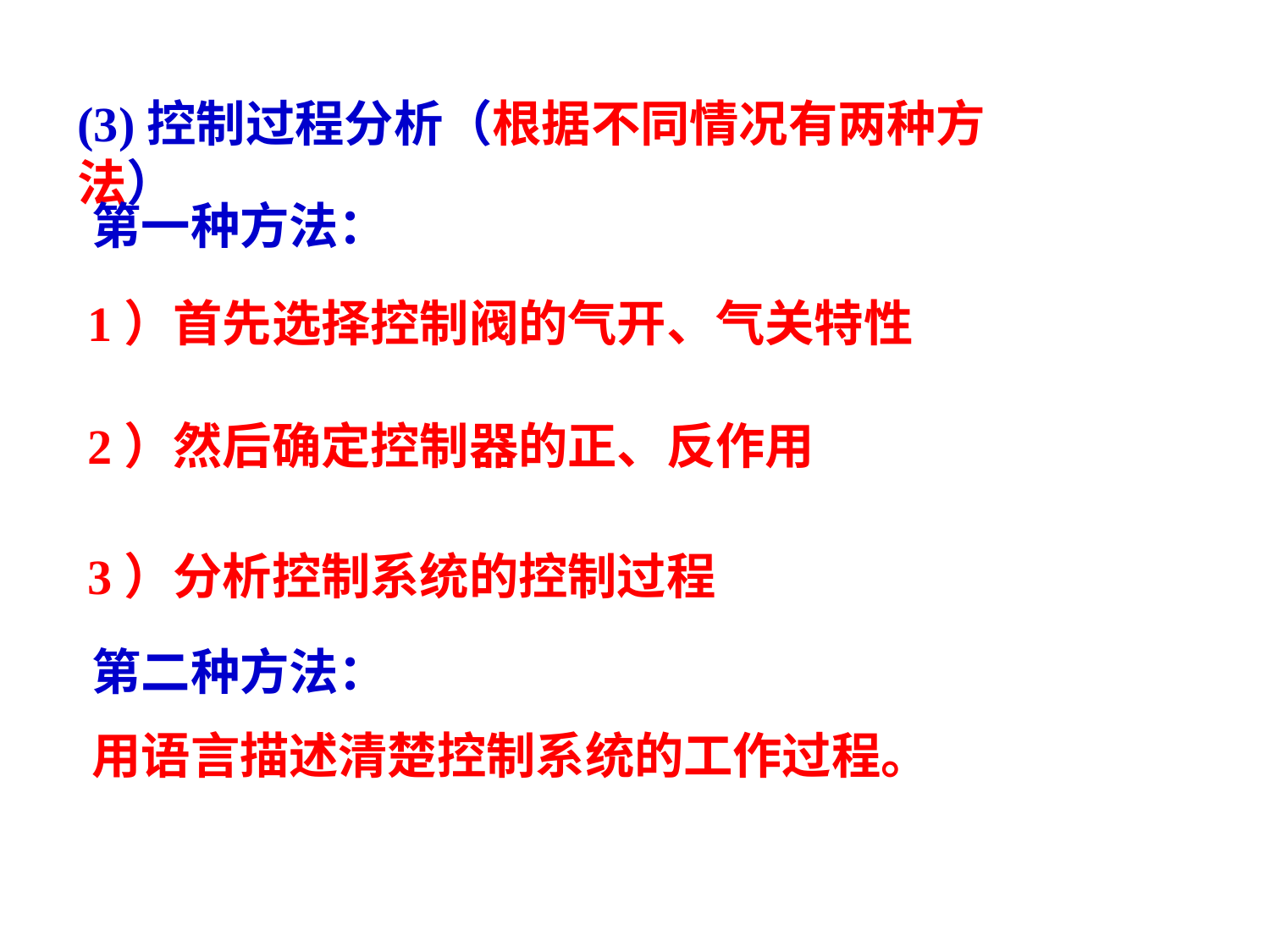

(3)控制过程分析（根据不同情况有两种方法）
第一种方法：
1）首先选择控制阀的气开、气关特性
2）然后确定控制器的正、反作用
3）分析控制系统的控制过程
第二种方法：
用语言描述清楚控制系统的工作过程。